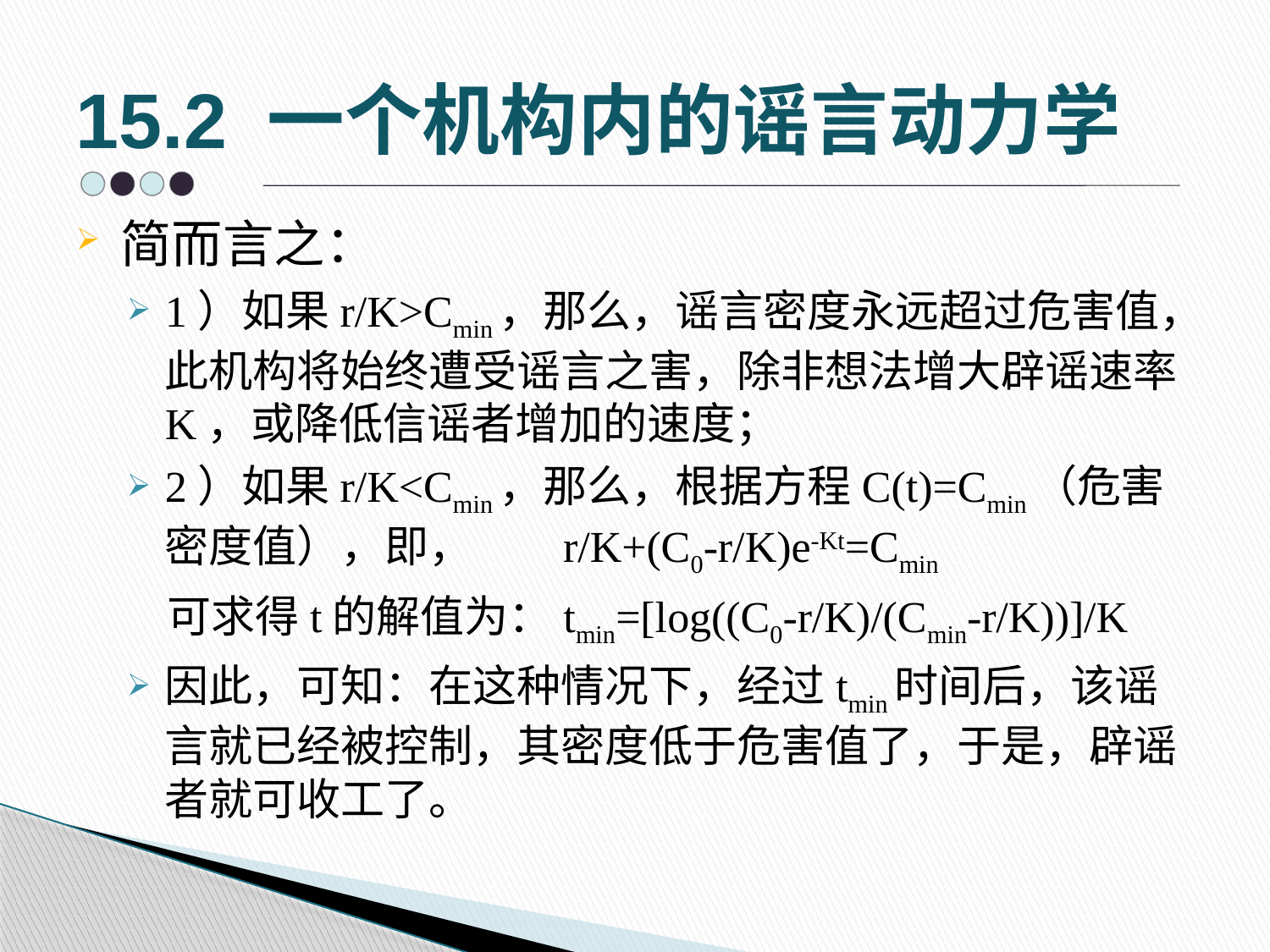

# 15.2 一个机构内的谣言动力学

简而言之：
1）如果r/K>Cmin，那么，谣言密度永远超过危害值，此机构将始终遭受谣言之害，除非想法增大辟谣速率K，或降低信谣者增加的速度；
2）如果r/K<Cmin，那么，根据方程C(t)=Cmin（危害密度值），即，        r/K+(C0-r/K)e-Kt=Cmin
   可求得t的解值为：tmin=[log((C0-r/K)/(Cmin-r/K))]/K
因此，可知：在这种情况下，经过tmin时间后，该谣言就已经被控制，其密度低于危害值了，于是，辟谣者就可收工了。